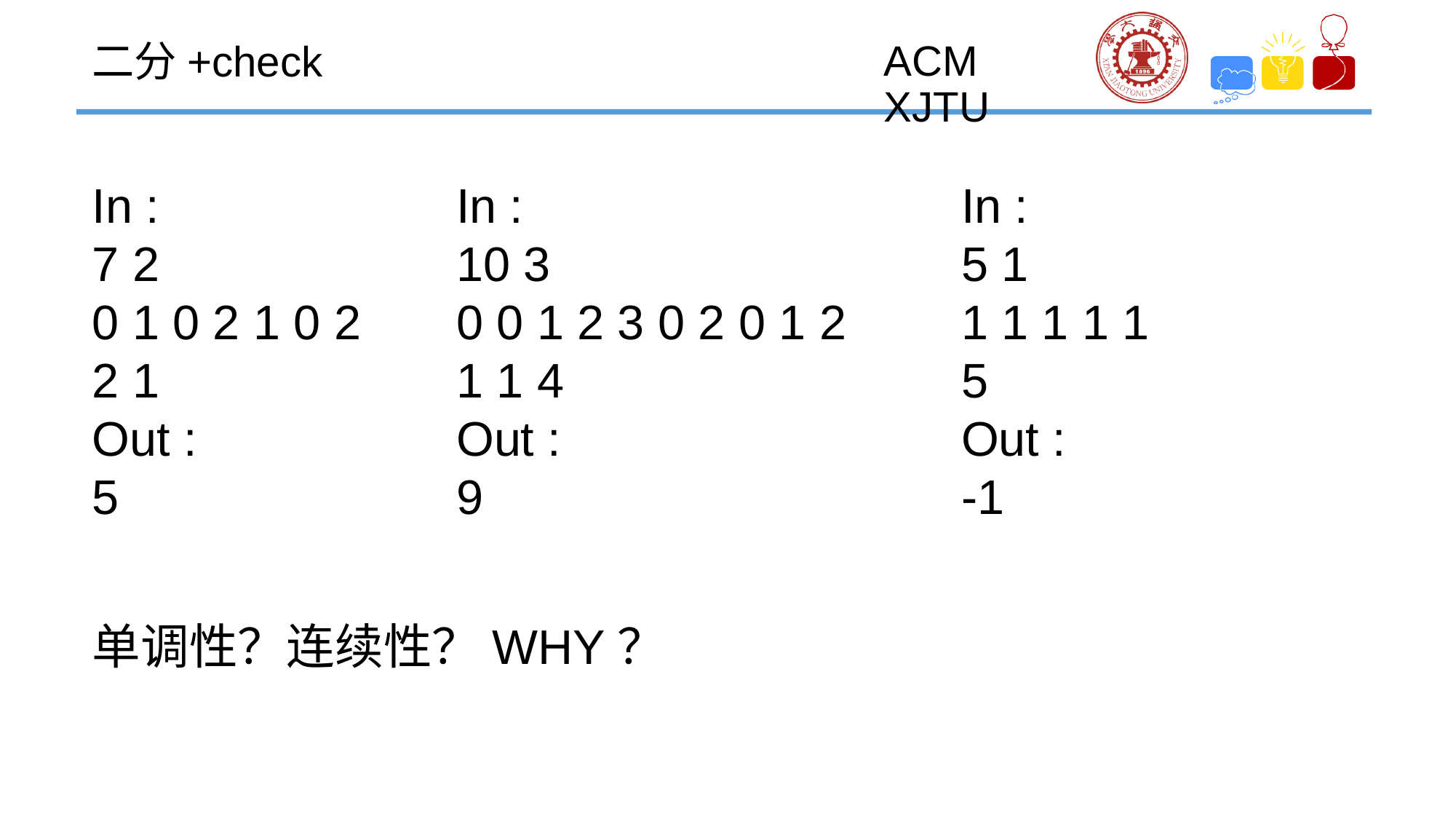

二分+check
In :
5 1
1 1 1 1 1
5
Out :
-1
In :
7 2
0 1 0 2 1 0 2
2 1
Out :
5
In :
10 3
0 0 1 2 3 0 2 0 1 2
1 1 4
Out :
9
单调性？连续性？WHY？